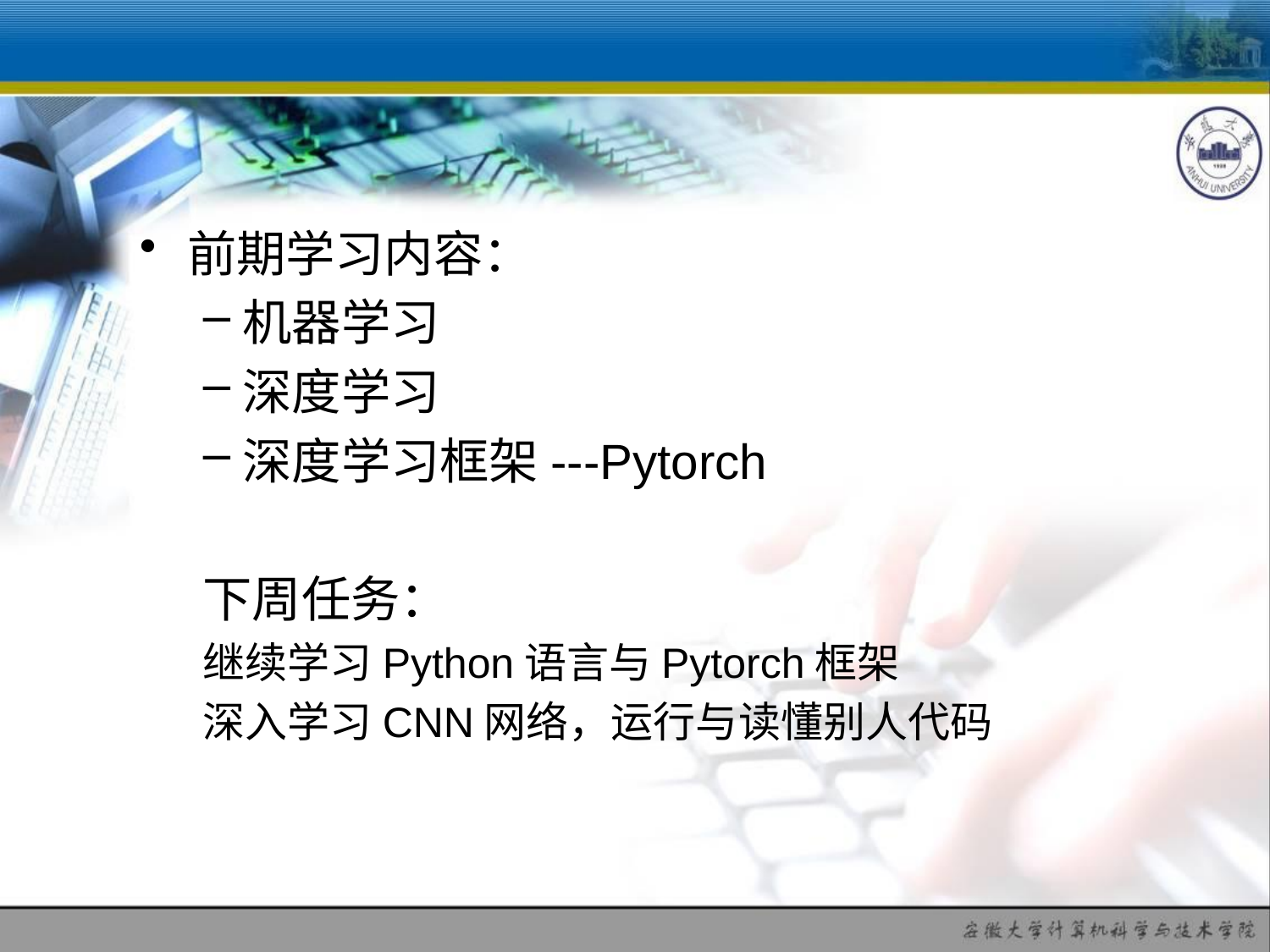

#
前期学习内容：
机器学习
深度学习
深度学习框架---Pytorch

下周任务：
继续学习Python语言与Pytorch框架
深入学习CNN网络，运行与读懂别人代码